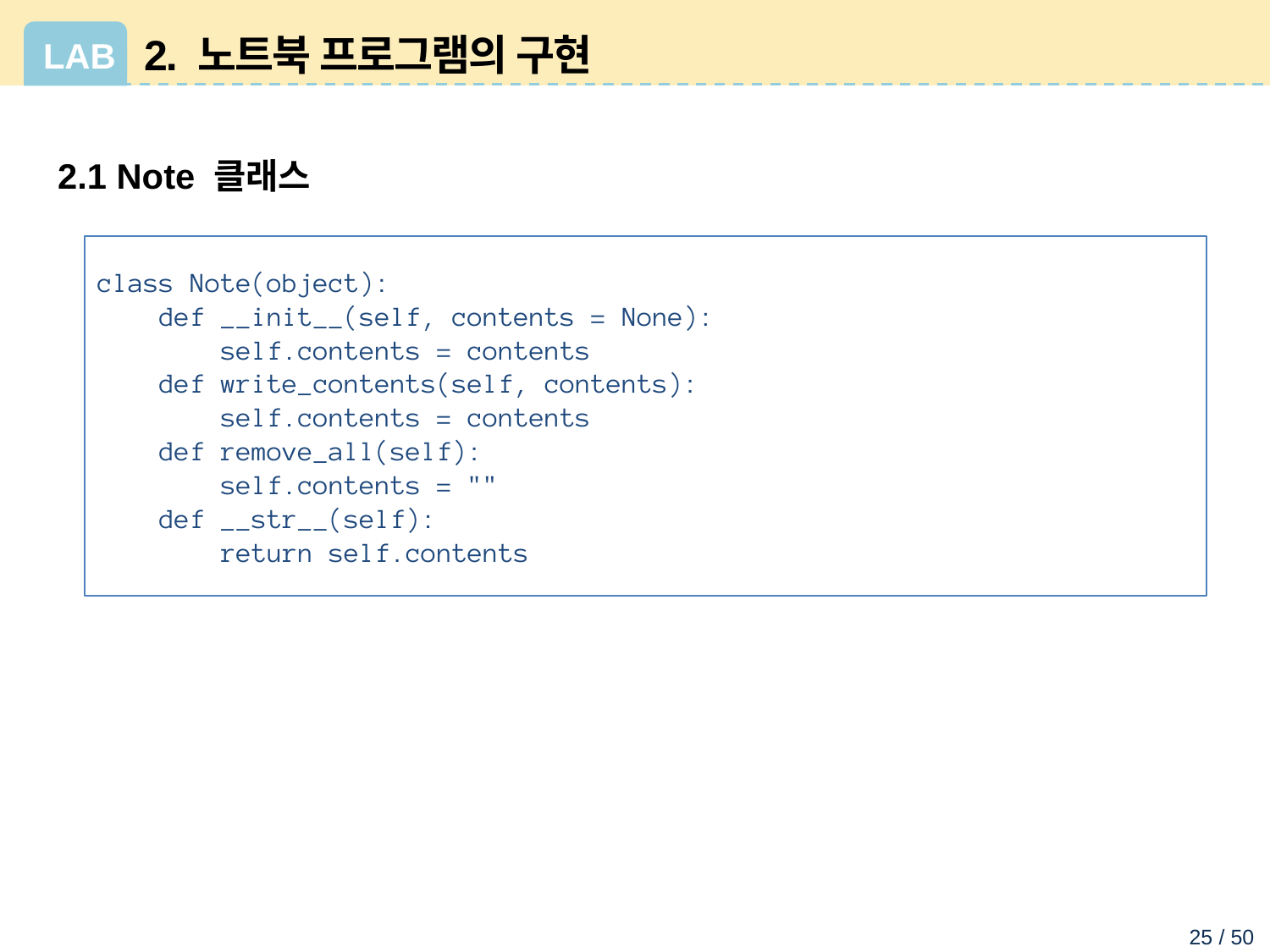

# 2. 노트북 프로그램의 구현

2.1 Note 클래스

class Note(object):
    def __init__(self, contents = None):
        self.contents = contents
    def write_contents(self, contents):
        self.contents = contents
    def remove_all(self):
        self.contents = ""
    def __str__(self):
        return self.contents